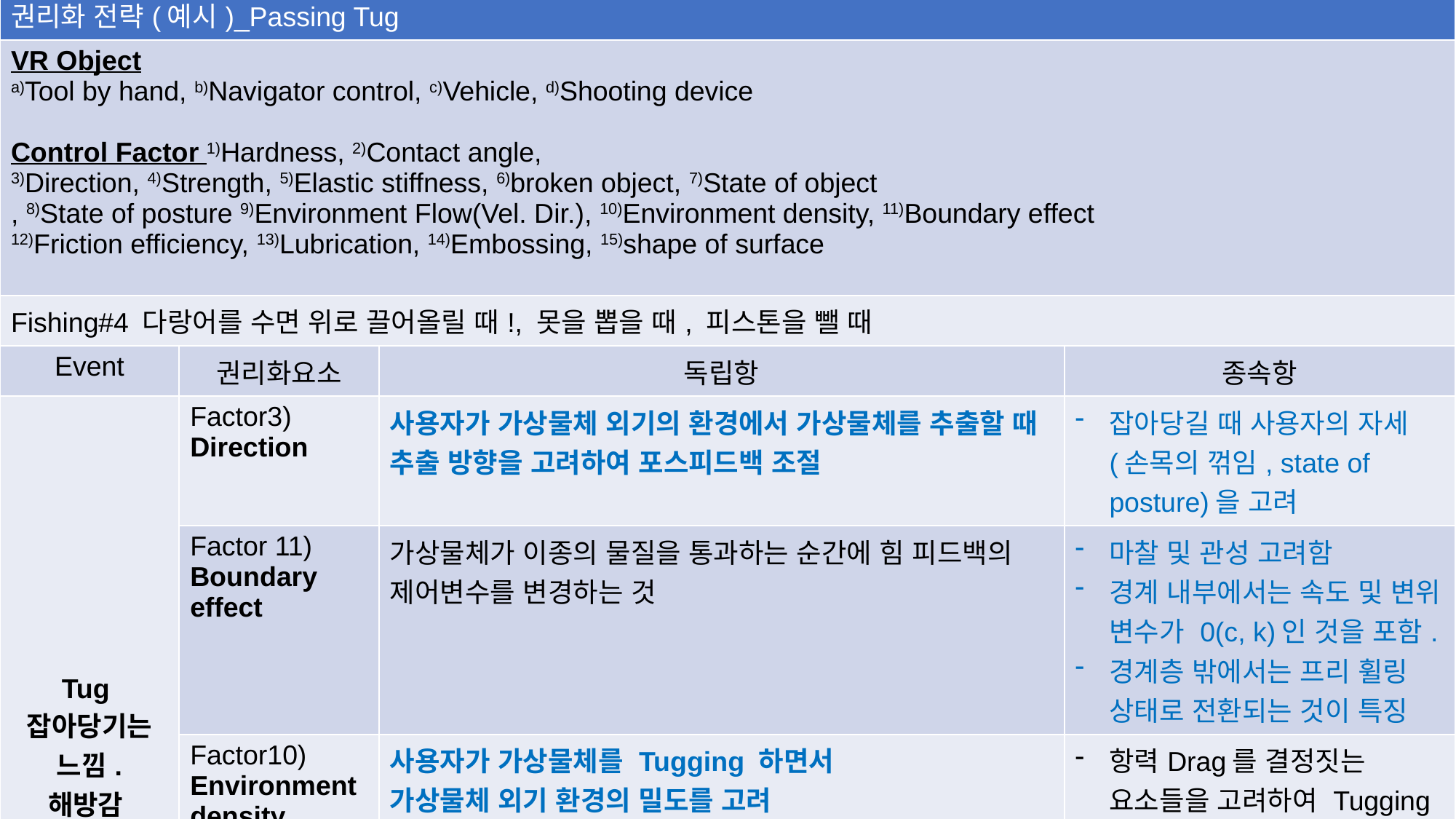

| 권리화 전략(예시)\_Passing Tug |  |  |  |
| --- | --- | --- | --- |
| VR Object a)Tool by hand, b)Navigator control, c)Vehicle, d)Shooting device Control Factor 1)Hardness, 2)Contact angle, 3)Direction, 4)Strength, 5)Elastic stiffness, 6)broken object, 7)State of object , 8)State of posture 9)Environment Flow(Vel. Dir.), 10)Environment density, 11)Boundary effect 12)Friction efficiency, 13)Lubrication, 14)Embossing, 15)shape of surface |  |  |  |
| Fishing#4 다랑어를 수면 위로 끌어올릴 때!, 못을 뽑을 때, 피스톤을 뺄 때 |  |  |  |
| Event | 권리화요소 | 독립항 | 종속항 |
| Tug 잡아당기는 느낌. 해방감 | Factor3) Direction | 사용자가 가상물체 외기의 환경에서 가상물체를 추출할 때 추출 방향을 고려하여 포스피드백 조절 | 잡아당길 때 사용자의 자세 (손목의 꺾임, state of posture)을 고려 |
|  | Factor 11) Boundary effect | 가상물체가 이종의 물질을 통과하는 순간에 힘 피드백의 제어변수를 변경하는 것 | 마찰 및 관성 고려함 경계 내부에서는 속도 및 변위 변수가 0(c, k)인 것을 포함. 경계층 밖에서는 프리 휠링 상태로 전환되는 것이 특징 |
|  | Factor10) Environment density | 사용자가 가상물체를 Tugging 하면서 가상물체 외기 환경의 밀도를 고려 | 항력Drag를 결정짓는 요소들을 고려하여 Tugging force feedback이 제어됨 유체에 대한 물체의 상대속도, 기준면적, 점성도, 등을 고려 항력이 클수록 물체의 움직임이 방해되며, 주로 피스톤 또는 스프레이 등 |
#